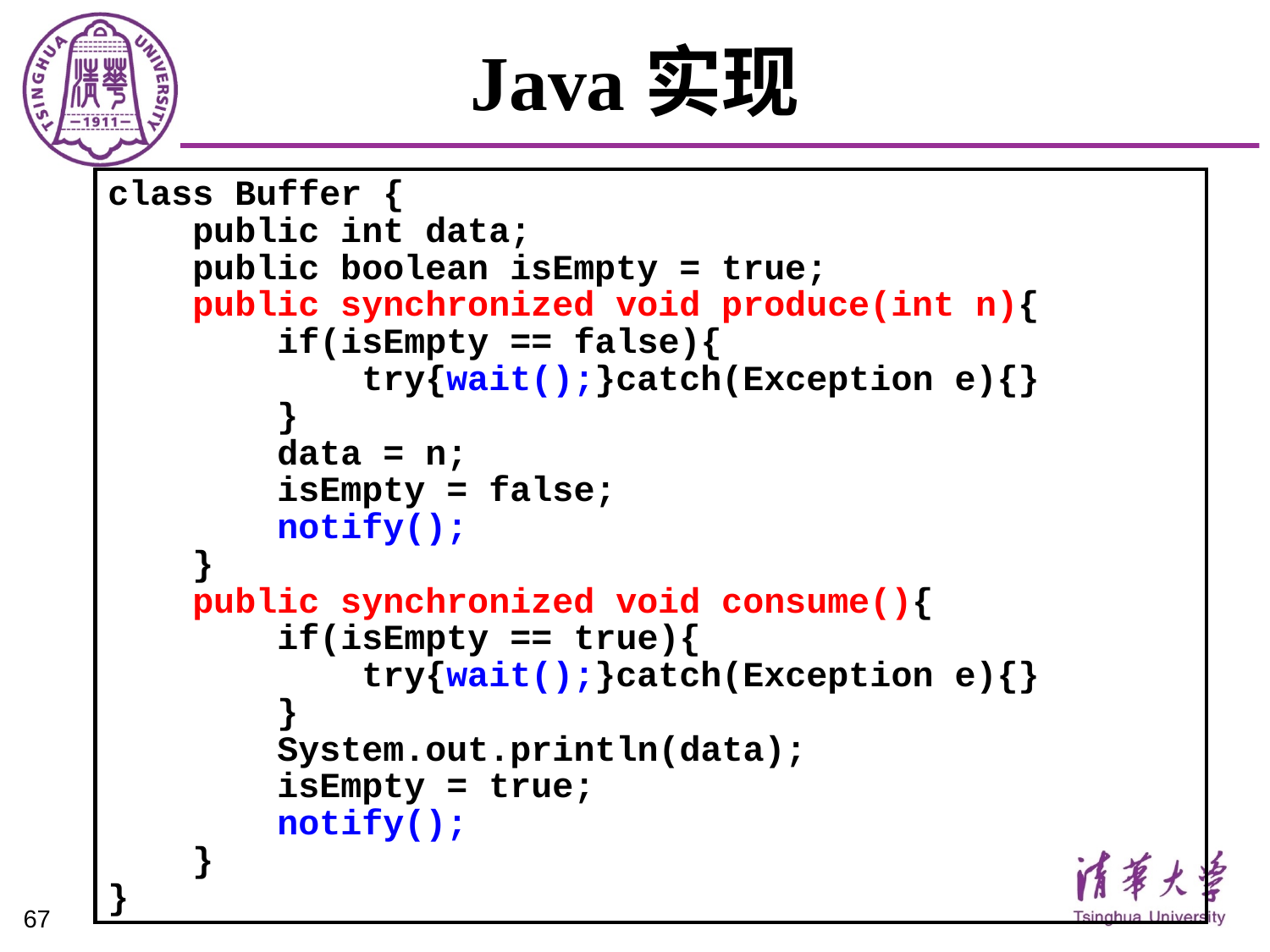

# Java实现
class Buffer {
    public int data;
    public boolean isEmpty = true;
    public synchronized void produce(int n){
        if(isEmpty == false){
            try{wait();}catch(Exception e){}
        }
        data = n;
        isEmpty = false;
        notify();
    }
    public synchronized void consume(){
        if(isEmpty == true){
            try{wait();}catch(Exception e){}
        }
        System.out.println(data);
        isEmpty = true;
        notify();
    }
}
67